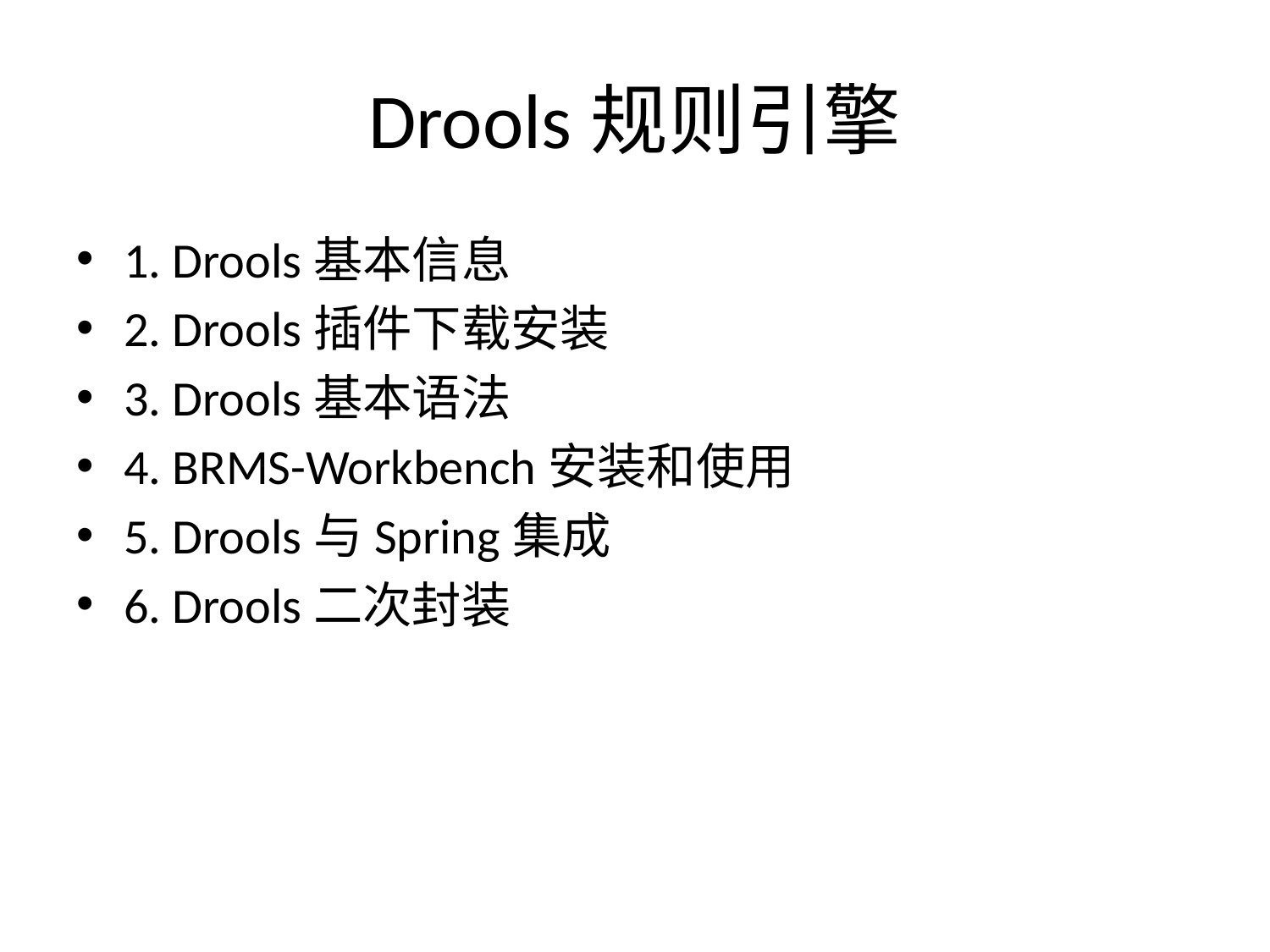

# Drools规则引擎
1. Drools基本信息
2. Drools插件下载安装
3. Drools基本语法
4. BRMS-Workbench安装和使用
5. Drools与Spring集成
6. Drools二次封装